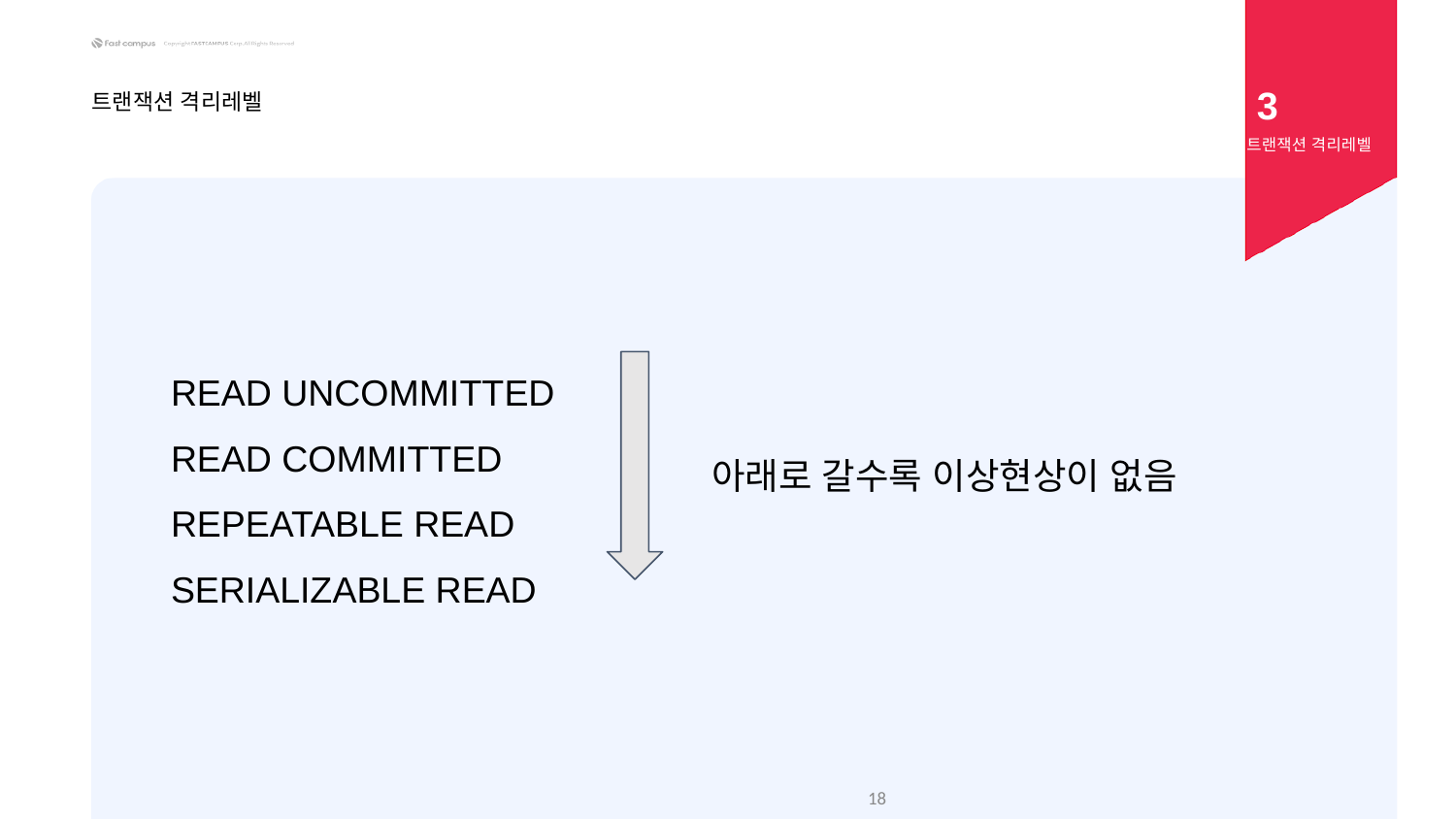

3
트랜잭션 격리레벨
트랜잭션 격리레벨
READ UNCOMMITTED
READ COMMITTED
REPEATABLE READ
SERIALIZABLE READ

 아래로 갈수록 이상현상이 없음
18